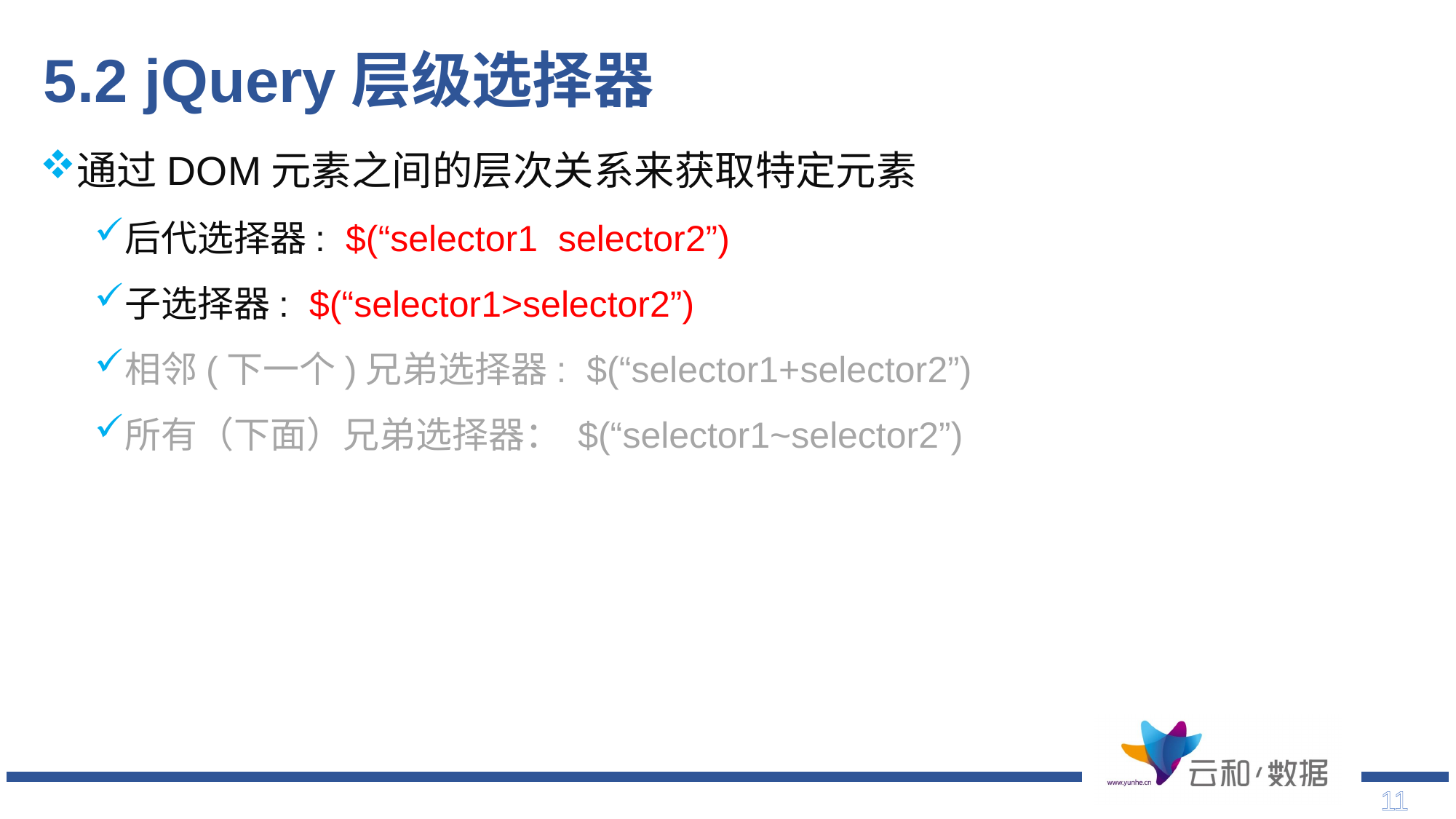

# 5.2 jQuery层级选择器
通过DOM元素之间的层次关系来获取特定元素
后代选择器:  $(“selector1  selector2”)
子选择器:  $(“selector1>selector2”)
相邻(下一个)兄弟选择器:  $(“selector1+selector2”)
所有（下面）兄弟选择器： $(“selector1~selector2”)